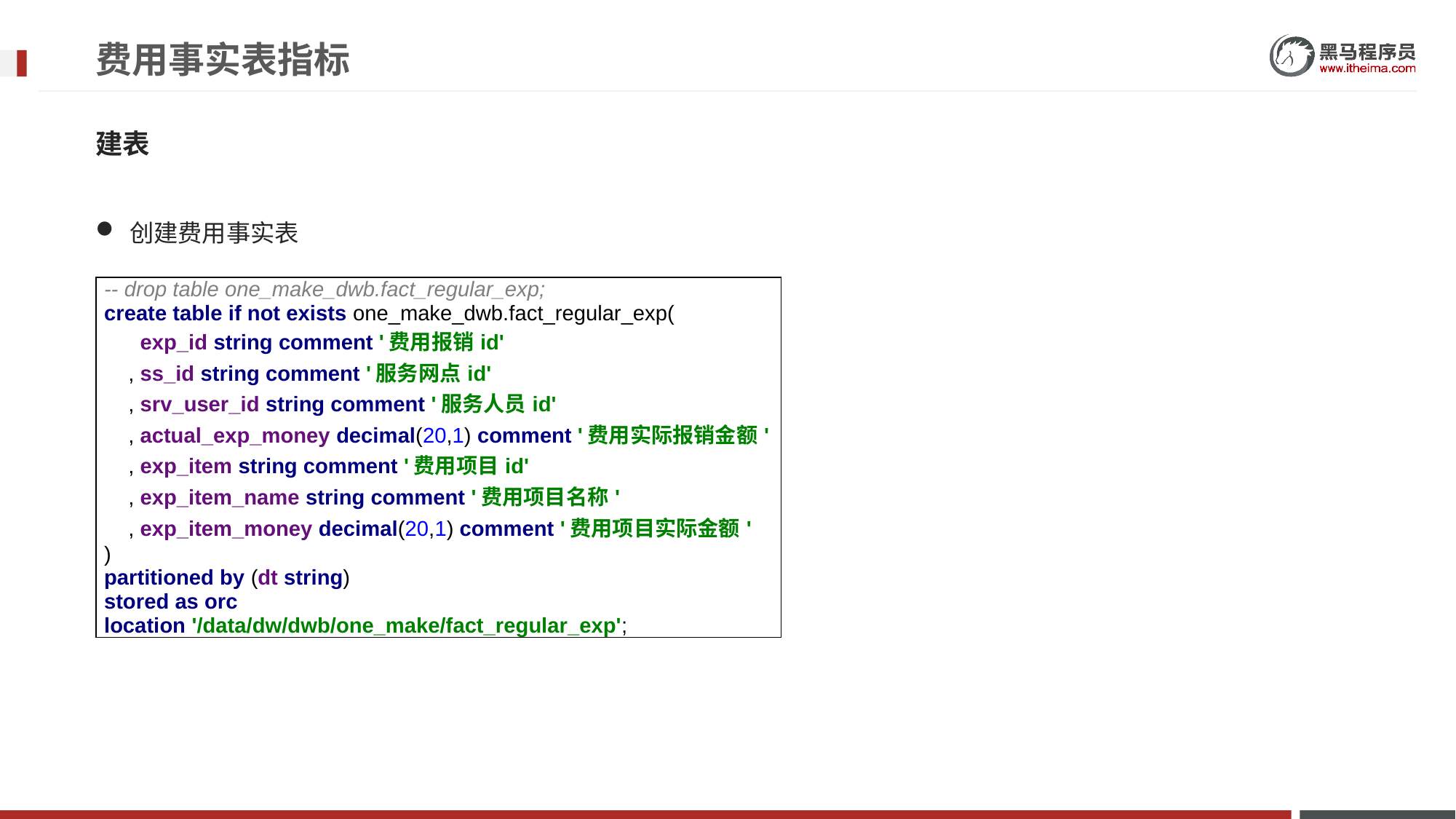

# 费用事实表指标
建表
创建费用事实表

| -- drop table one\_make\_dwb.fact\_regular\_exp; create table if not exists one\_make\_dwb.fact\_regular\_exp( exp\_id string comment '费用报销id' , ss\_id string comment '服务网点id' , srv\_user\_id string comment '服务人员id' , actual\_exp\_money decimal(20,1) comment '费用实际报销金额' , exp\_item string comment '费用项目id' , exp\_item\_name string comment '费用项目名称' , exp\_item\_money decimal(20,1) comment '费用项目实际金额' ) partitioned by (dt string) stored as orc location '/data/dw/dwb/one\_make/fact\_regular\_exp'; |
| --- |